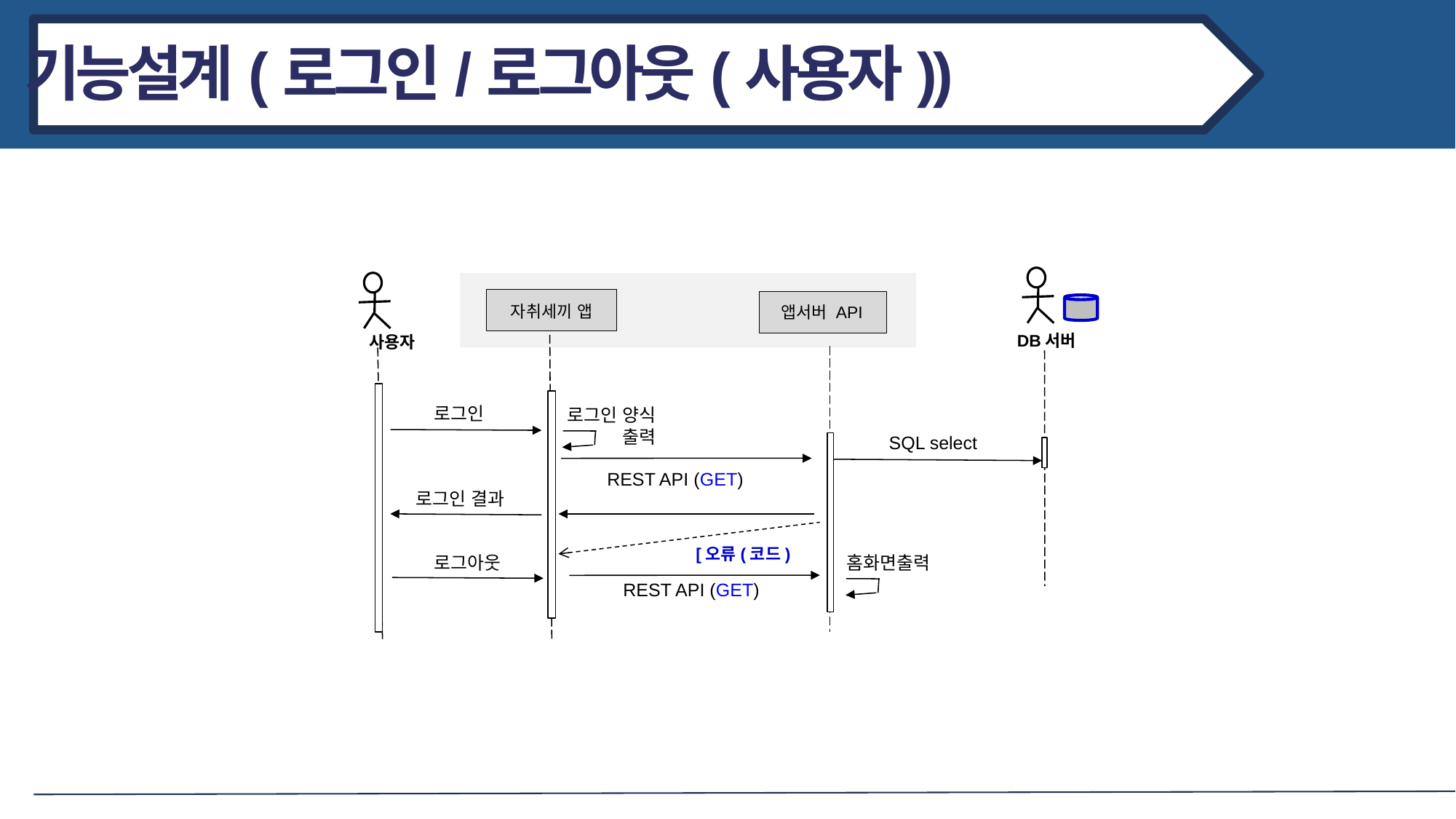

기능설계(로그인/로그아웃(사용자))

자취세끼 앱
앱서버 API
DB서버
사용자

로그인
로그인 양식
출력
 SQL select

REST API (GET)
로그인 결과
[오류(코드)
로그아웃
홈화면출력
REST API (GET)